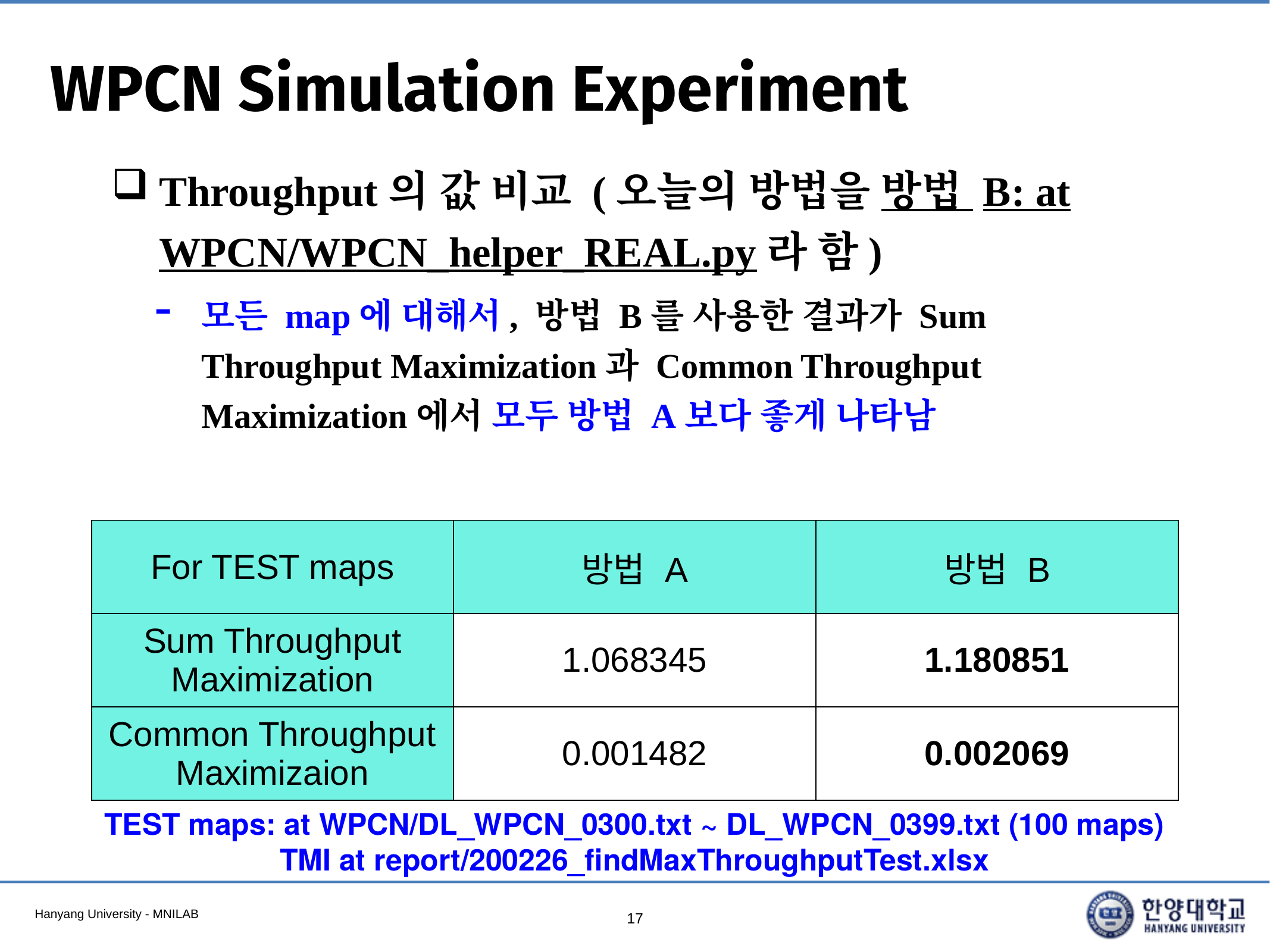

# WPCN Simulation Experiment
Throughput의 값 비교 (오늘의 방법을 방법 B: at WPCN/WPCN_helper_REAL.py라 함)
모든 map에 대해서, 방법 B를 사용한 결과가 Sum Throughput Maximization과 Common Throughput Maximization에서 모두 방법 A보다 좋게 나타남
| For TEST maps | 방법 A | 방법 B |
| --- | --- | --- |
| Sum Throughput Maximization | 1.068345 | 1.180851 |
| Common Throughput Maximizaion | 0.001482 | 0.002069 |
TEST maps: at WPCN/DL_WPCN_0300.txt ~ DL_WPCN_0399.txt (100 maps)
TMI at report/200226_findMaxThroughputTest.xlsx
17